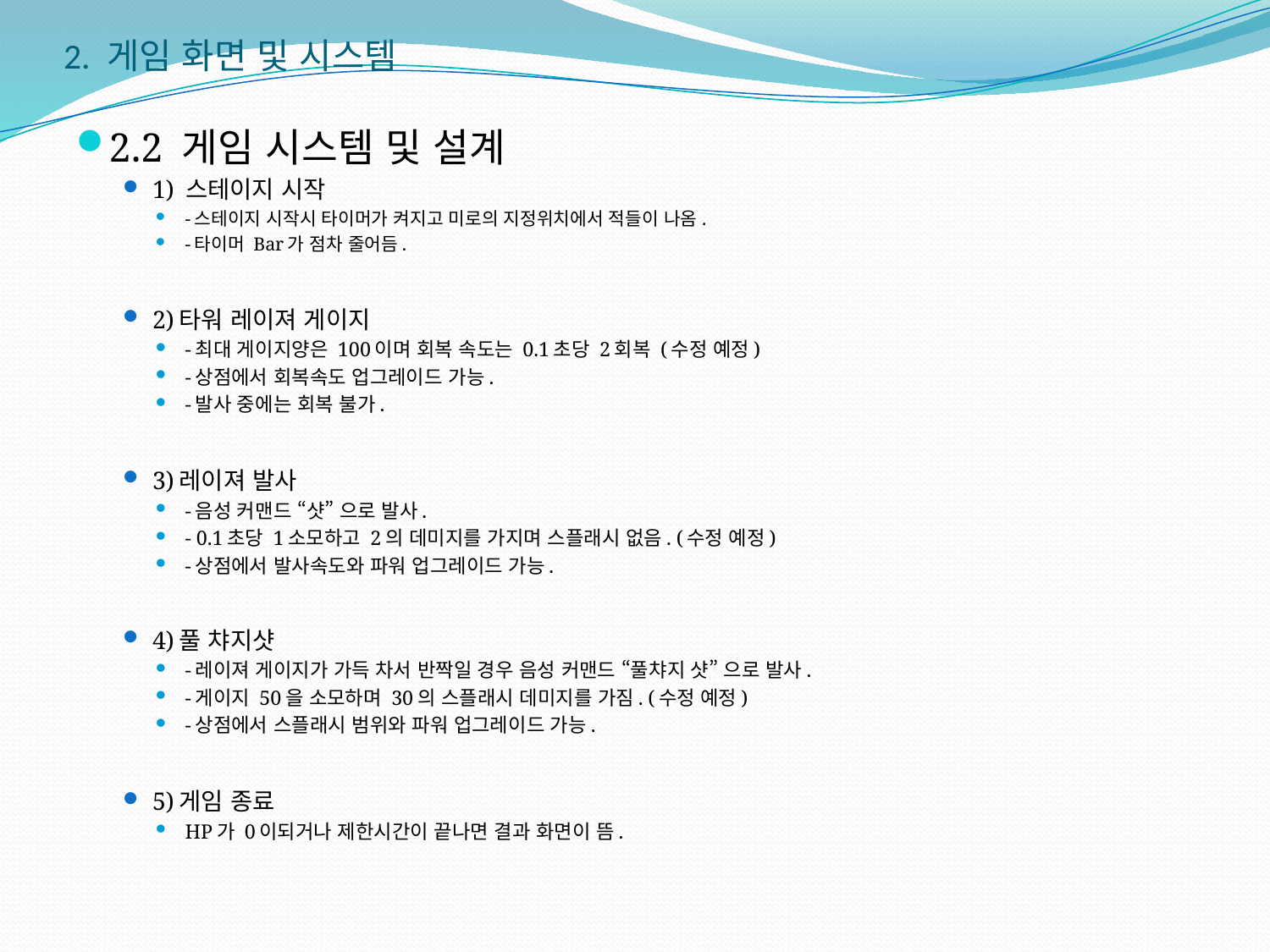

# 2. 게임 화면 및 시스템
2.2 게임 시스템 및 설계
1) 스테이지 시작
-스테이지 시작시 타이머가 켜지고 미로의 지정위치에서 적들이 나옴.
-타이머 Bar가 점차 줄어듬.

2)타워 레이져 게이지
-최대 게이지양은 100이며 회복 속도는 0.1초당 2회복 (수정 예정)
-상점에서 회복속도 업그레이드 가능.
-발사 중에는 회복 불가.

3)레이져 발사
-음성 커맨드 “샷” 으로 발사.
- 0.1초당 1소모하고 2의 데미지를 가지며 스플래시 없음. (수정 예정)
-상점에서 발사속도와 파워 업그레이드 가능.

4)풀 챠지샷
-레이져 게이지가 가득 차서 반짝일 경우 음성 커맨드 “풀챠지 샷” 으로 발사.
-게이지 50을 소모하며 30의 스플래시 데미지를 가짐. (수정 예정)
-상점에서 스플래시 범위와 파워 업그레이드 가능.

5)게임 종료
HP가 0이되거나 제한시간이 끝나면 결과 화면이 뜸.